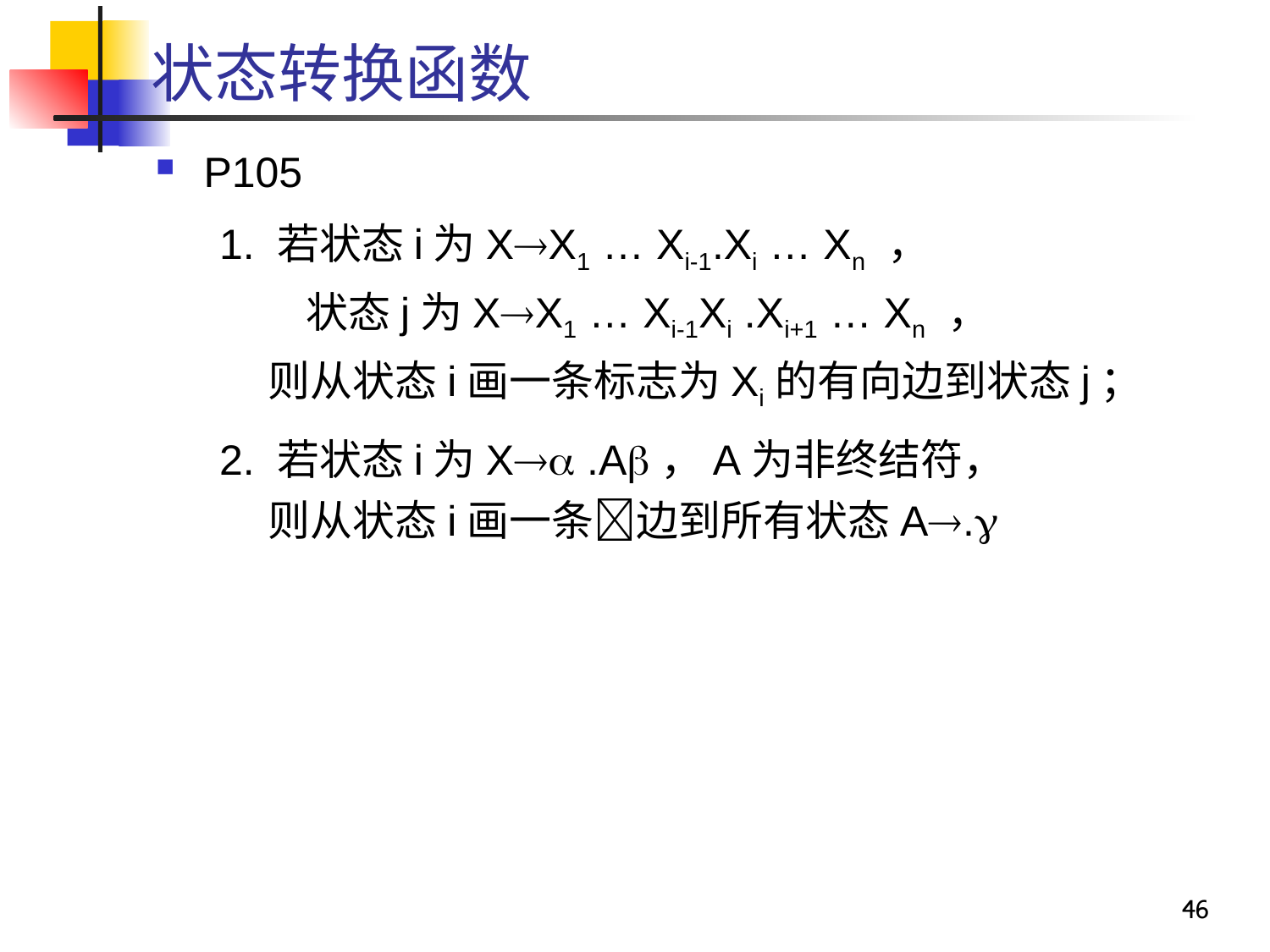

# 状态转换函数
P105
1. 若状态i为X→X1 … Xi-1.Xi … Xn ，
        状态j为X→X1 … Xi-1Xi .Xi+1 … Xn ，
    则从状态i画一条标志为Xi的有向边到状态j；
2. 若状态i为X→α .Aβ，A为非终结符，
    则从状态i画一条ε边到所有状态A→.γ

46